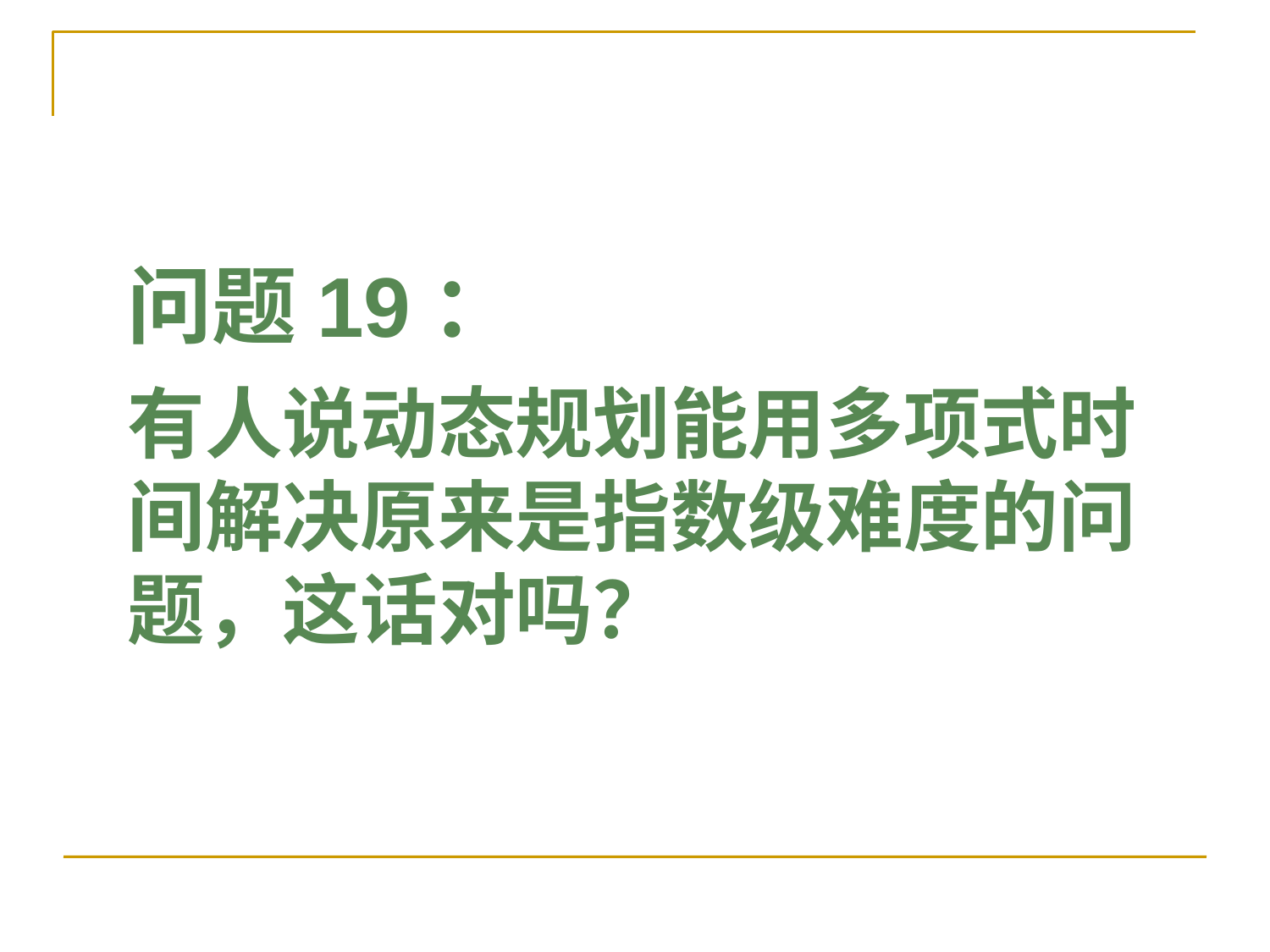

问题19：
有人说动态规划能用多项式时间解决原来是指数级难度的问题，这话对吗？